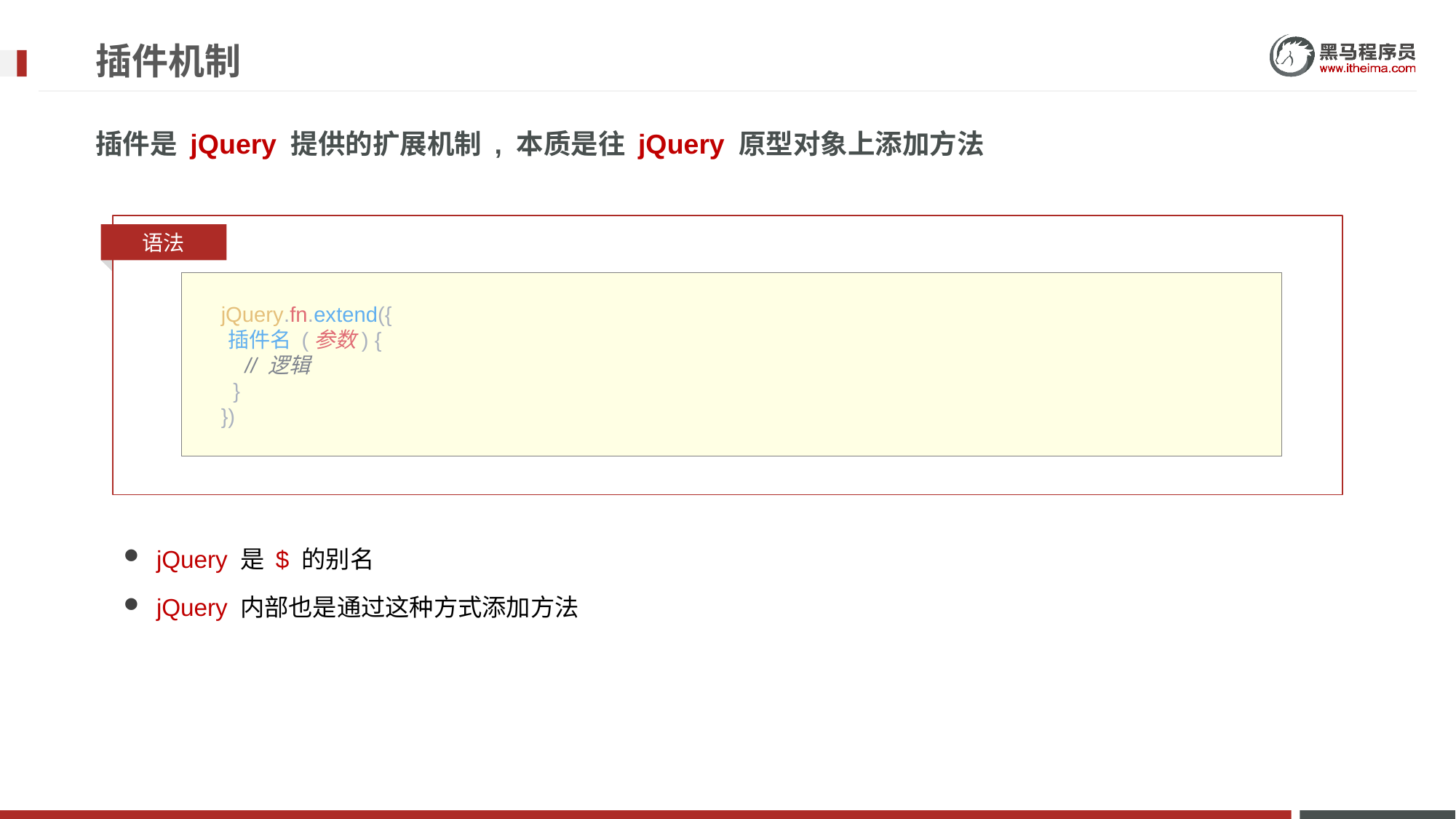

# 插件机制
插件是 jQuery 提供的扩展机制 , 本质是往 jQuery 原型对象上添加方法

语法

      jQuery.fn.extend({
        插件名 (参数) {
          // 逻辑
        }
      })
jQuery 是 $ 的别名
jQuery 内部也是通过这种方式添加方法